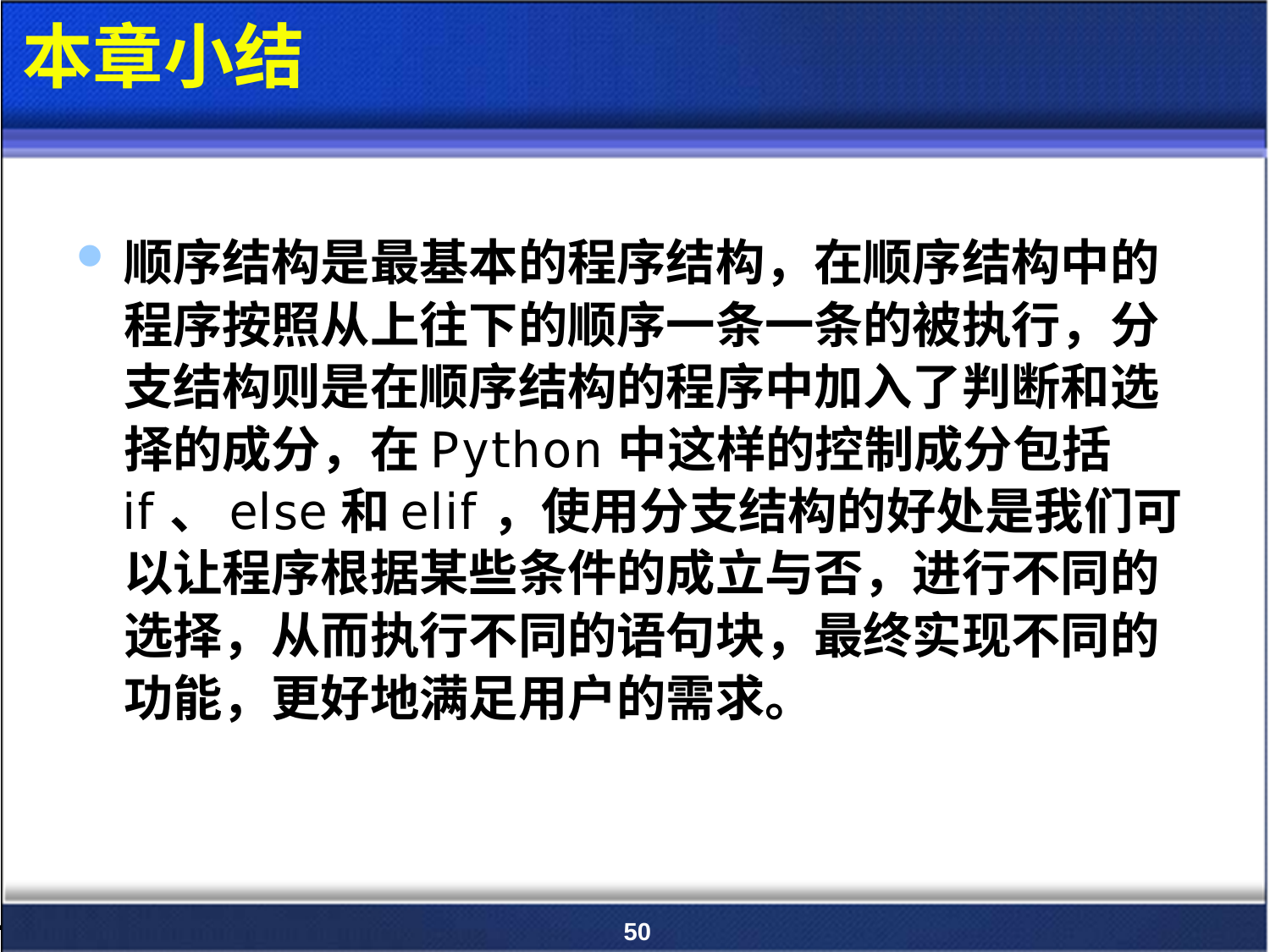

# 本章小结
顺序结构是最基本的程序结构，在顺序结构中的程序按照从上往下的顺序一条一条的被执行，分支结构则是在顺序结构的程序中加入了判断和选择的成分，在Python中这样的控制成分包括if、else和elif，使用分支结构的好处是我们可以让程序根据某些条件的成立与否，进行不同的选择，从而执行不同的语句块，最终实现不同的功能，更好地满足用户的需求。

50